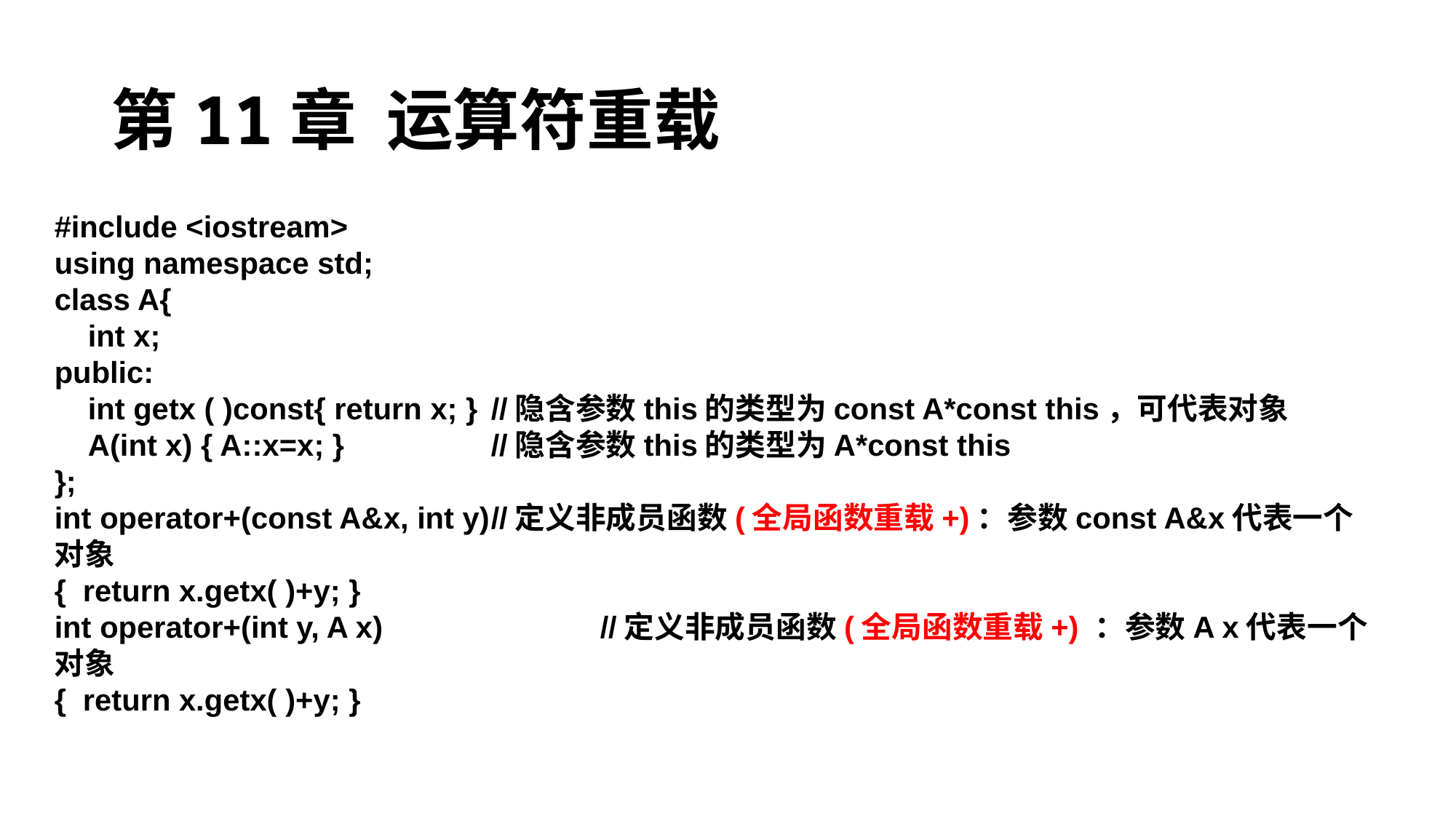

# 第11章  运算符重载
#include <iostream>
using namespace std;
class A{
    int x;
public:
    int getx ( )const{ return x; }	//隐含参数this的类型为const A*const this，可代表对象
    A(int x) { A::x=x; }		//隐含参数this的类型为A*const this
};
int operator+(const A&x, int y)	//定义非成员函数(全局函数重载+)：参数const A&x代表一个对象
{  return x.getx( )+y; }
int operator+(int y, A x)		//定义非成员函数(全局函数重载+) ：参数A x代表一个对象
{  return x.getx( )+y; }